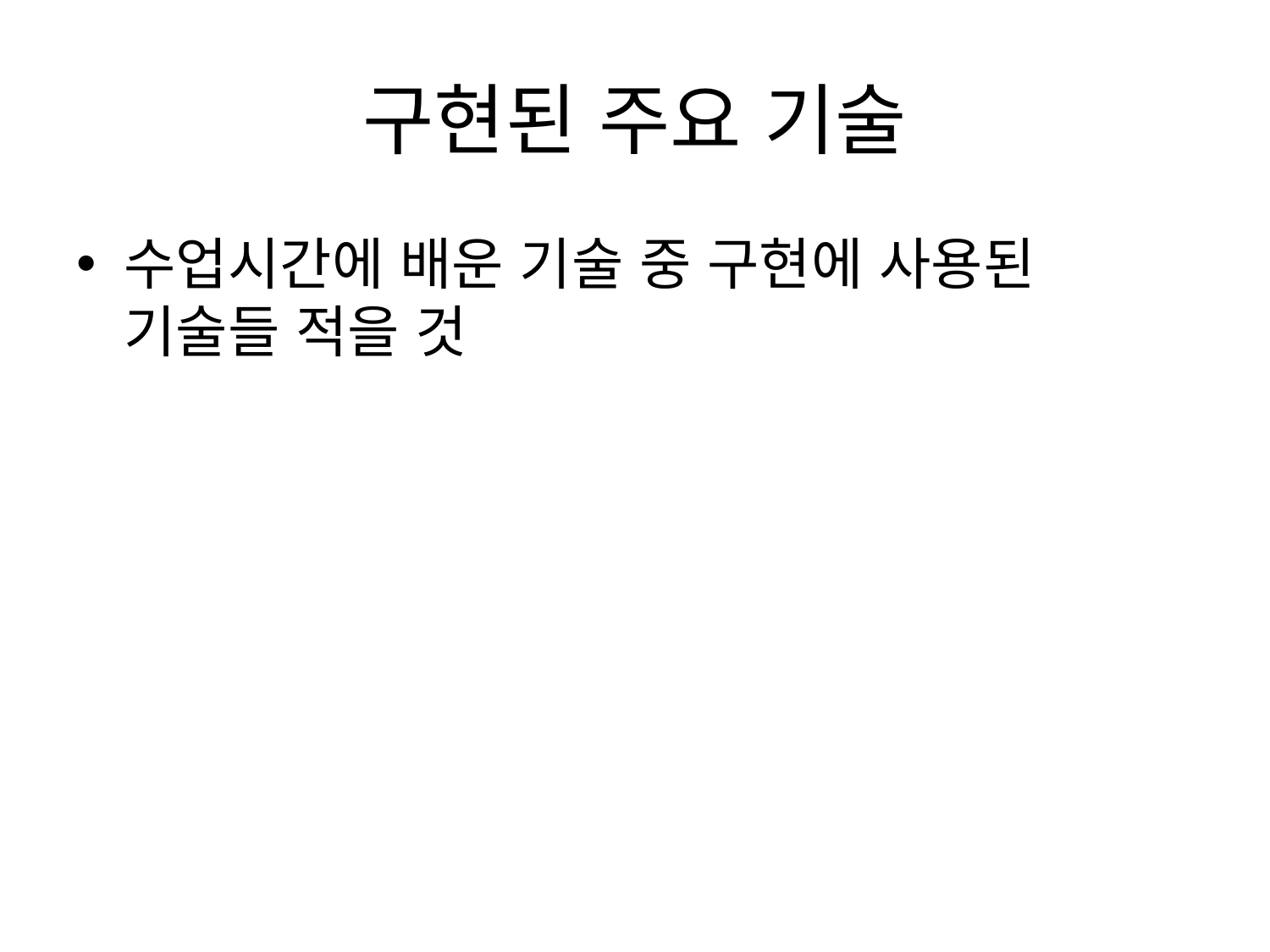

# 구현된 주요 기술
수업시간에 배운 기술 중 구현에 사용된 기술들 적을 것